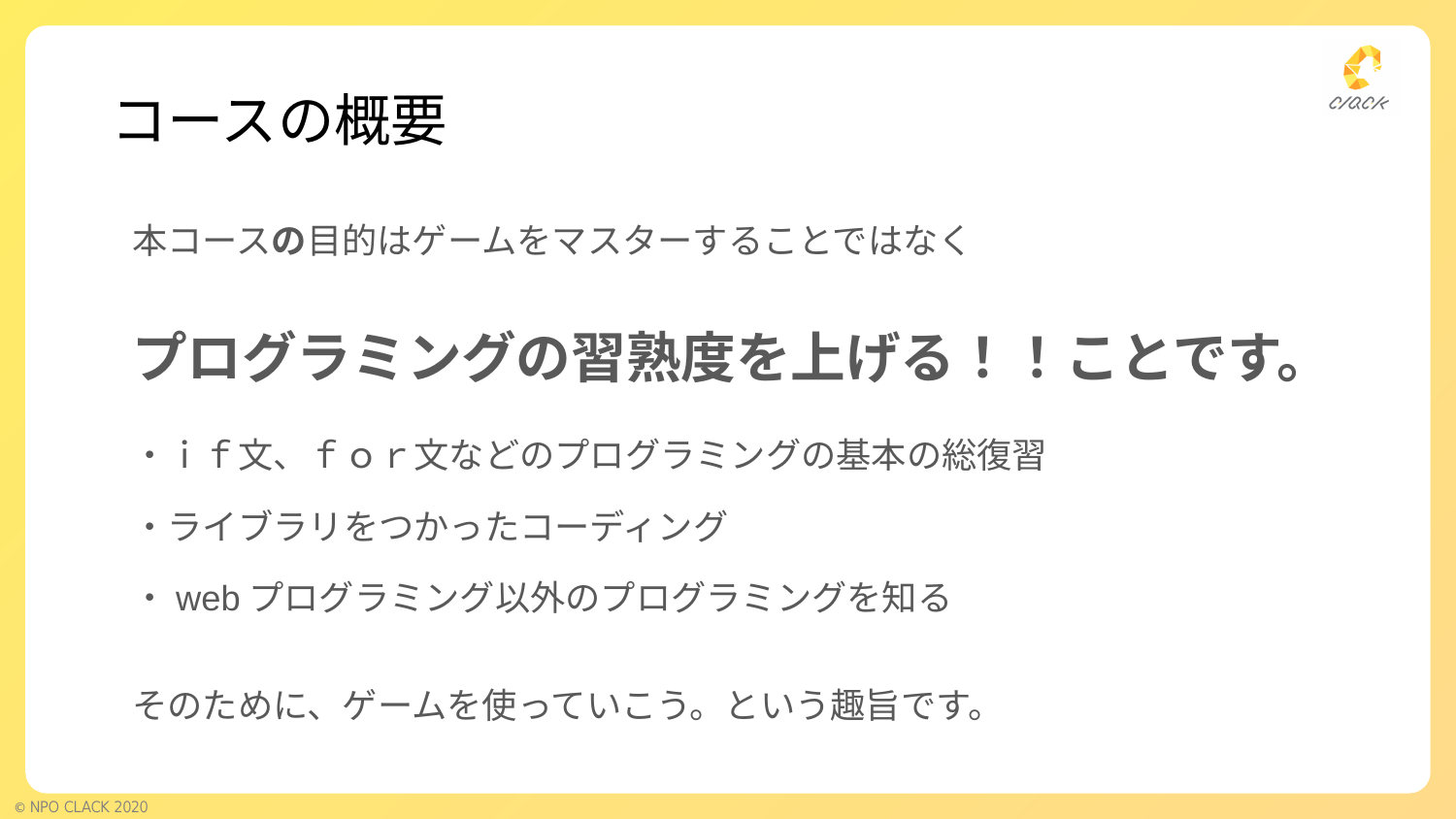

# コースの概要
本コースの目的はゲームをマスターすることではなく

プログラミングの習熟度を上げる！！ことです。

	・ｉｆ文、ｆｏｒ文などのプログラミングの基本の総復習

	・ライブラリをつかったコーディング

	・webプログラミング以外のプログラミングを知る

そのために、ゲームを使っていこう。という趣旨です。